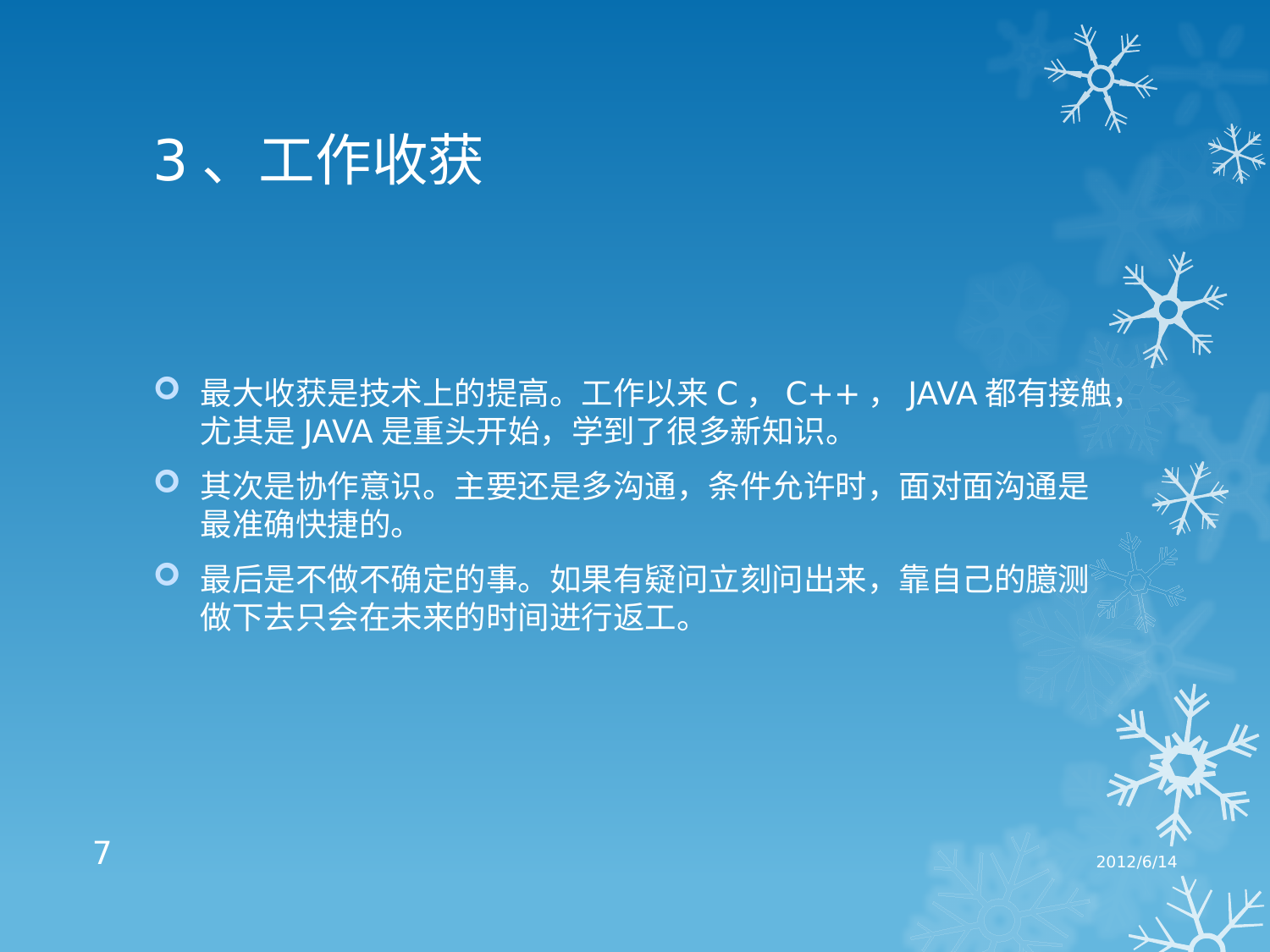

# 3、工作收获
最大收获是技术上的提高。工作以来C，C++，JAVA都有接触，尤其是JAVA是重头开始，学到了很多新知识。
其次是协作意识。主要还是多沟通，条件允许时，面对面沟通是最准确快捷的。
最后是不做不确定的事。如果有疑问立刻问出来，靠自己的臆测做下去只会在未来的时间进行返工。

7
2012/6/14